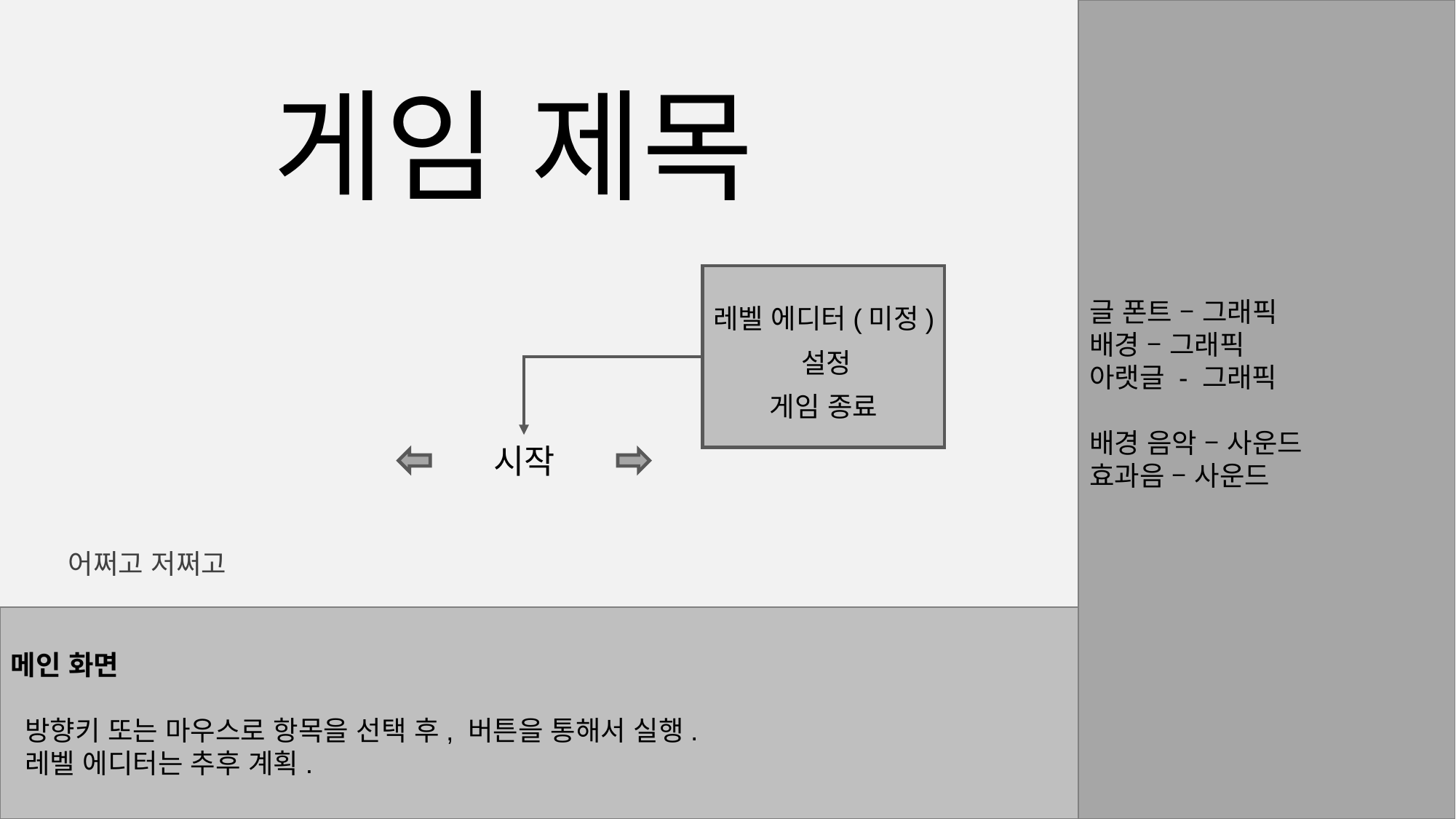

글 폰트 – 그래픽
배경 – 그래픽
아랫글 - 그래픽

배경 음악 – 사운드
효과음 – 사운드

게임 제목

레벨 에디터(미정)
설정
게임 종료
시작

어쩌고 저쩌고
메인 화면

 방향키 또는 마우스로 항목을 선택 후, 버튼을 통해서 실행.
 레벨 에디터는 추후 계획.